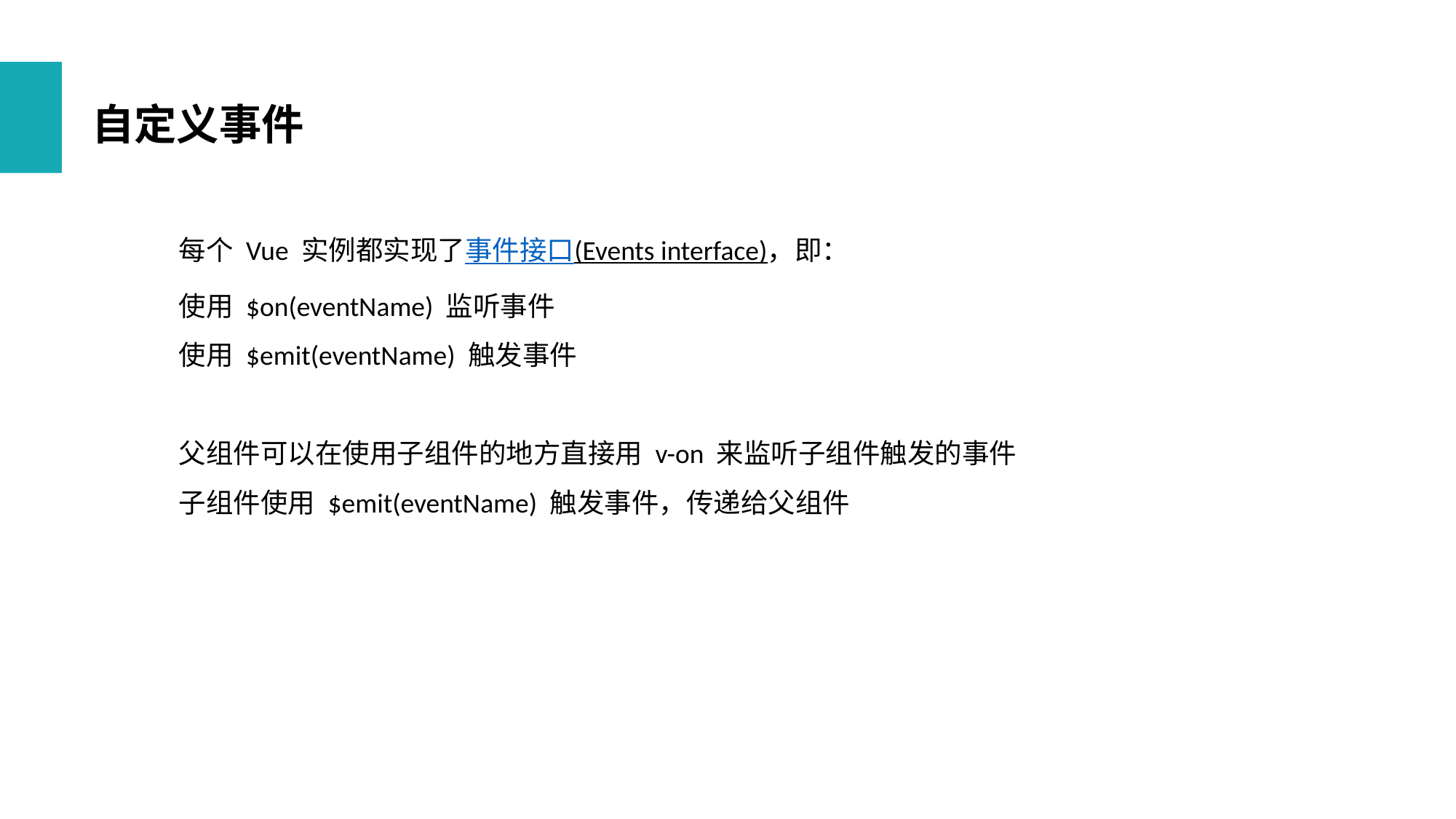

自定义事件
每个 Vue 实例都实现了事件接口(Events interface)，即：
使用 $on(eventName) 监听事件
使用 $emit(eventName) 触发事件

父组件可以在使用子组件的地方直接用 v-on 来监听子组件触发的事件
子组件使用 $emit(eventName) 触发事件，传递给父组件